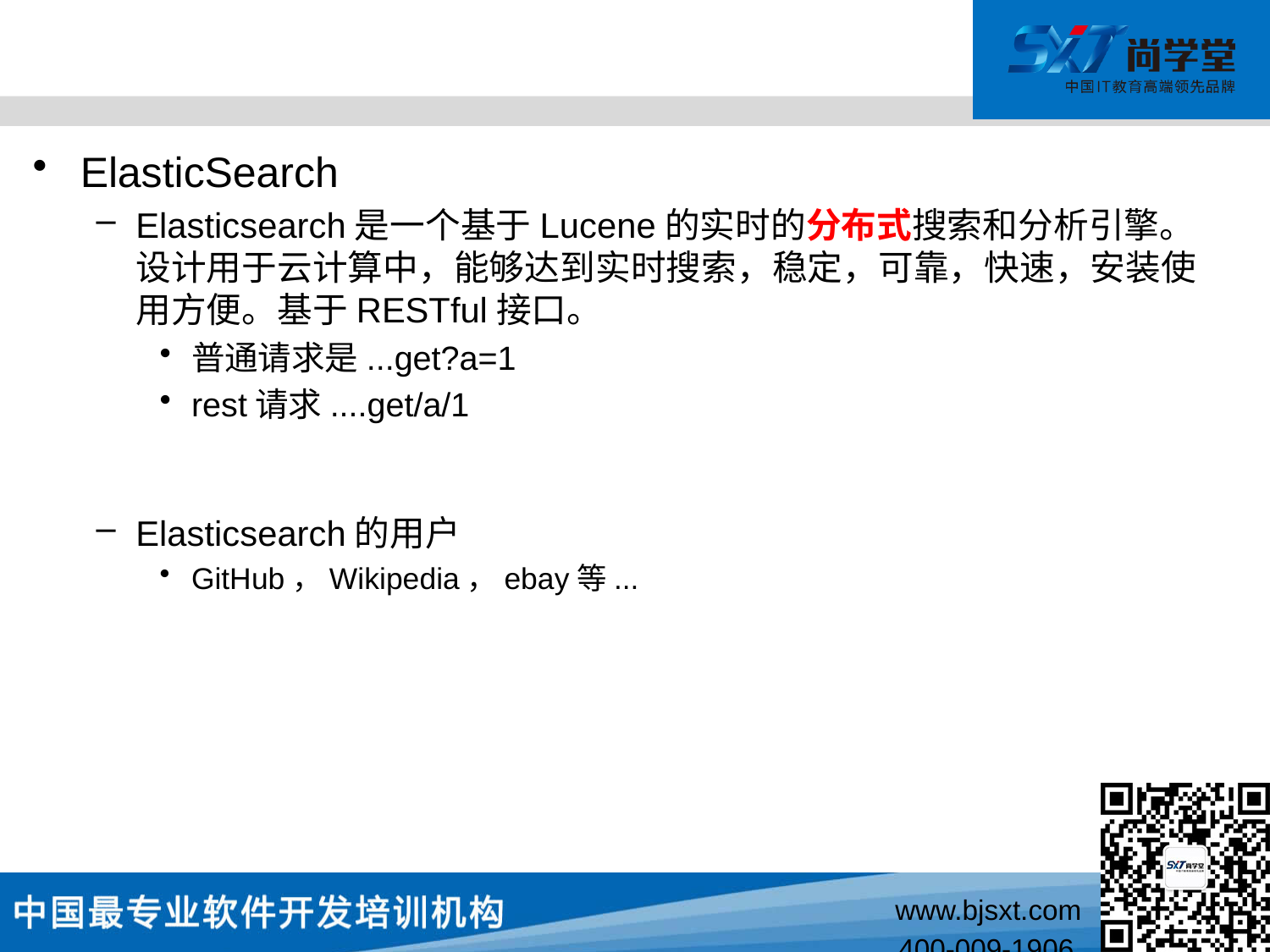

#
ElasticSearch
Elasticsearch是一个基于Lucene的实时的分布式搜索和分析引擎。设计用于云计算中，能够达到实时搜索，稳定，可靠，快速，安装使用方便。基于RESTful接口。
普通请求是...get?a=1
rest请求....get/a/1

Elasticsearch的用户
GitHub，Wikipedia，ebay等...